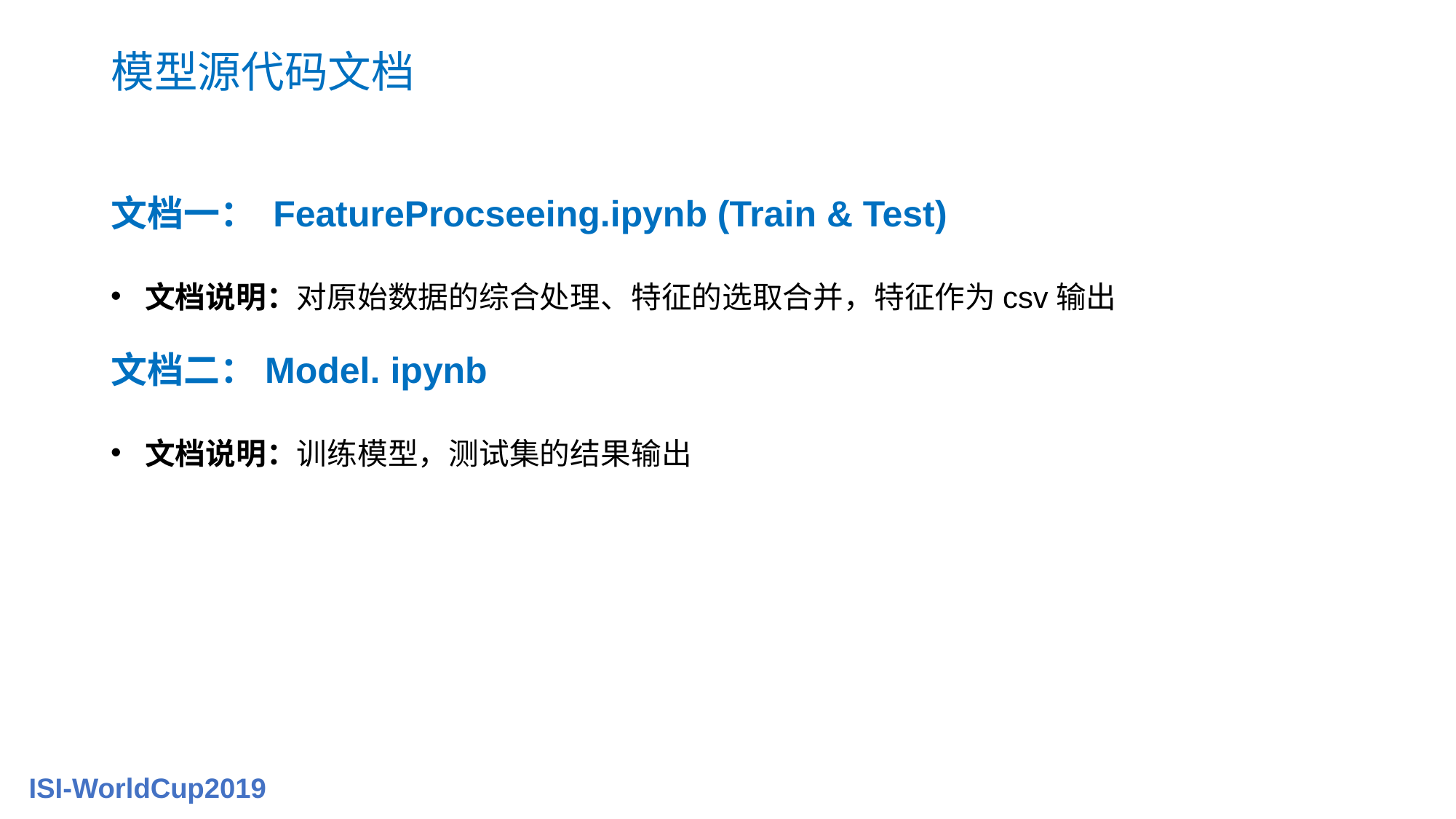

# 模型源代码文档
文档一： FeatureProcseeing.ipynb (Train & Test)

文档说明：对原始数据的综合处理、特征的选取合并，特征作为csv输出

文档二：Model. ipynb

文档说明：训练模型，测试集的结果输出
ISI-WorldCup2019